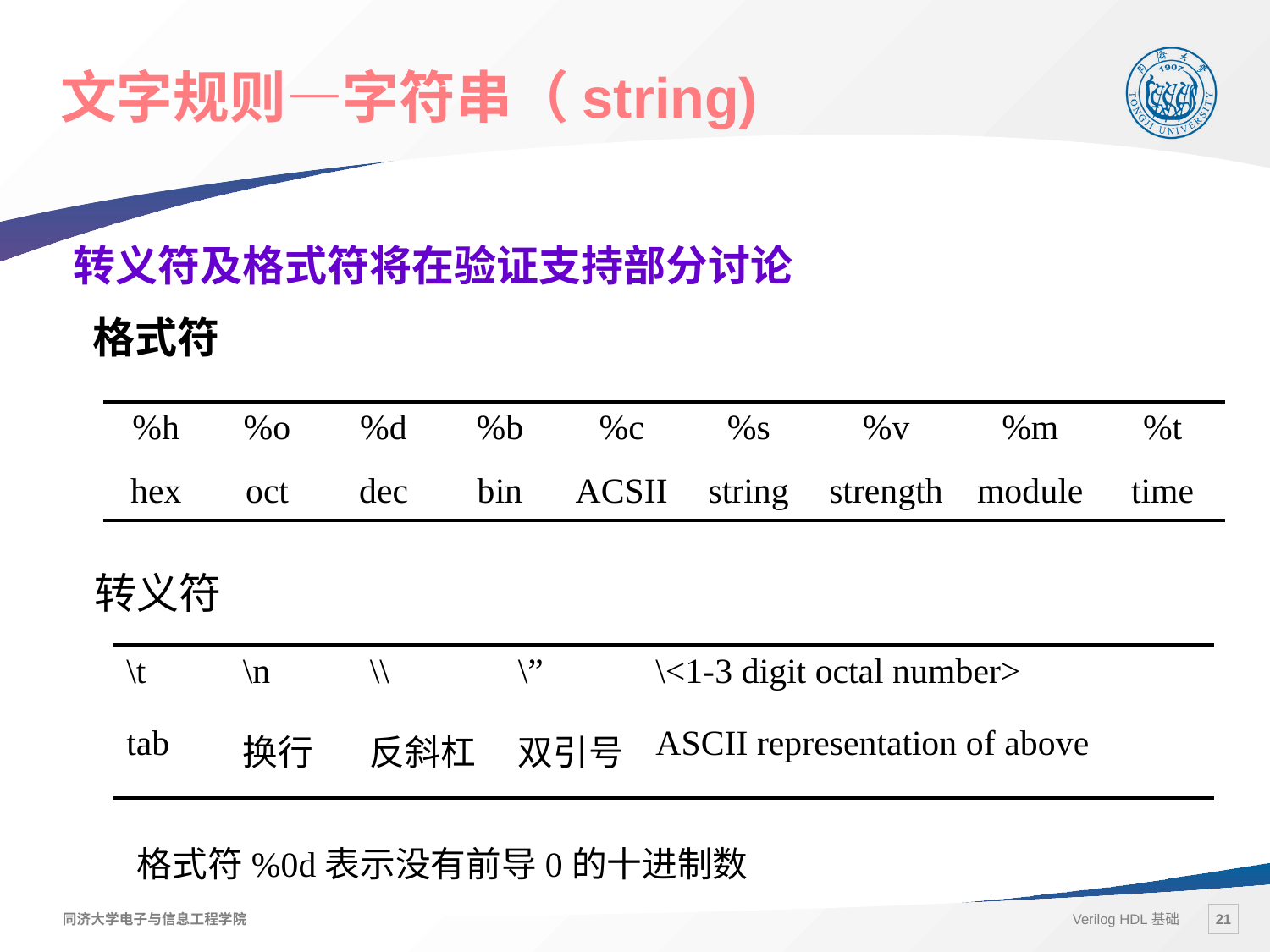

# 文字规则—字符串（string)
转义符及格式符将在验证支持部分讨论
 格式符
| %h | %o | %d | %b | %c | %s | %v | %m | %t |
| --- | --- | --- | --- | --- | --- | --- | --- | --- |
| hex | oct | dec | bin | ACSII | string | strength | module | time |
转义符
| \t | \n | \\ | \” | \<1-3 digit octal number> |
| --- | --- | --- | --- | --- |
| tab | 换行 | 反斜杠 | 双引号 | ASCII representation of above |
格式符%0d表示没有前导0的十进制数